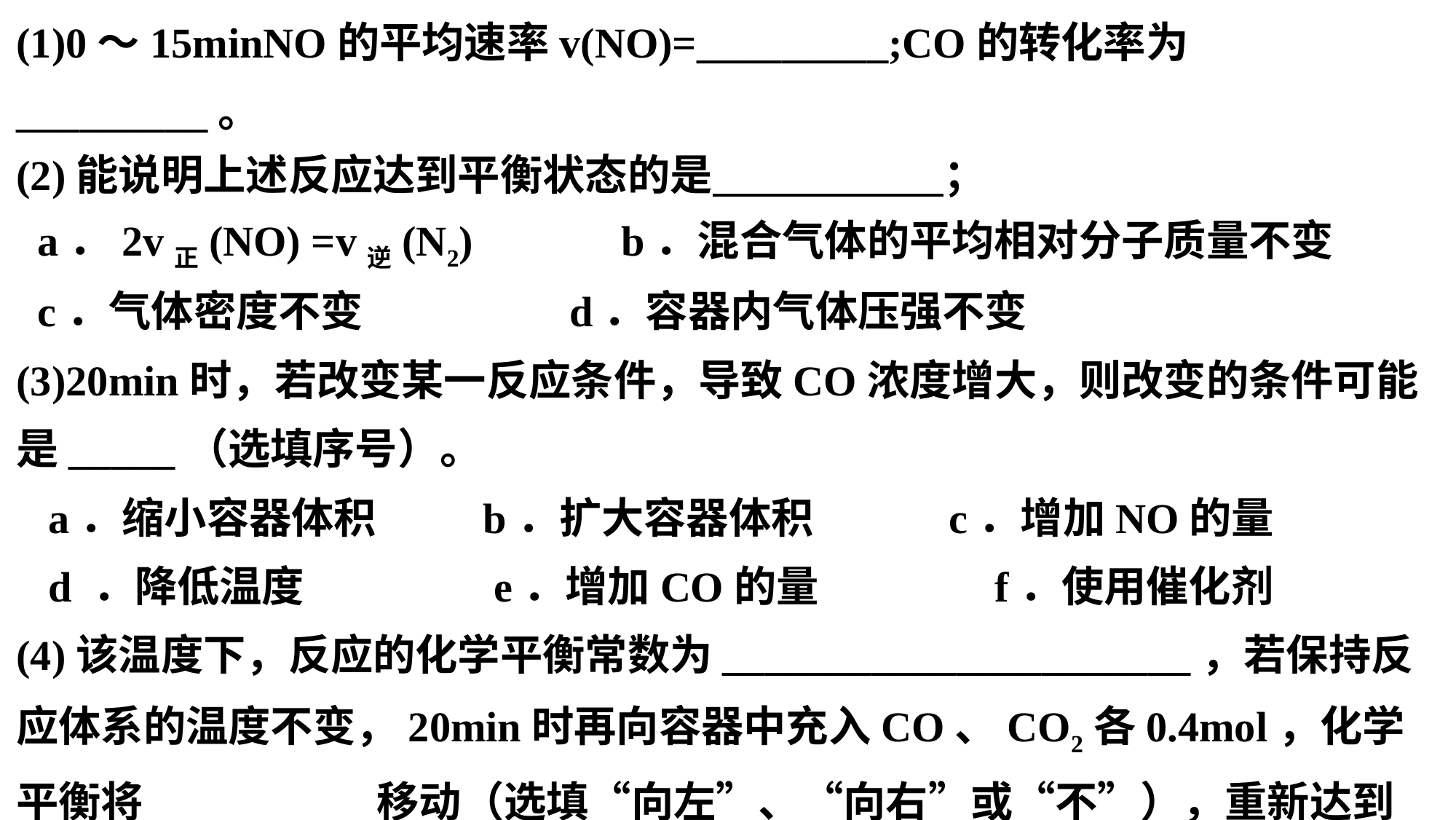

(1)0～15minNO的平均速率v(NO)=_________;CO的转化率为_________。
(2)能说明上述反应达到平衡状态的是                        ；
  a．2v正(NO) =v逆(N2)              b．混合气体的平均相对分子质量不变
  c．气体密度不变	           d．容器内气体压强不变
(3)20min时，若改变某一反应条件，导致CO浓度增大，则改变的条件可能是_____（选填序号）。
   a．缩小容器体积          b．扩大容器体积             c．增加NO的量
   d ．降低温度　　　　 e．增加CO的量　　　    f．使用催化剂
(4)该温度下，反应的化学平衡常数为______________________，若保持反应体系的温度不变，20min时再向容器中充入CO、CO2各0.4mol，化学平衡将__________移动（选填“向左”、“向右”或“不”），重新达到平衡后，若此时升高温度，则平衡常数将_________（填“不变”、“增大”或“减小”）。